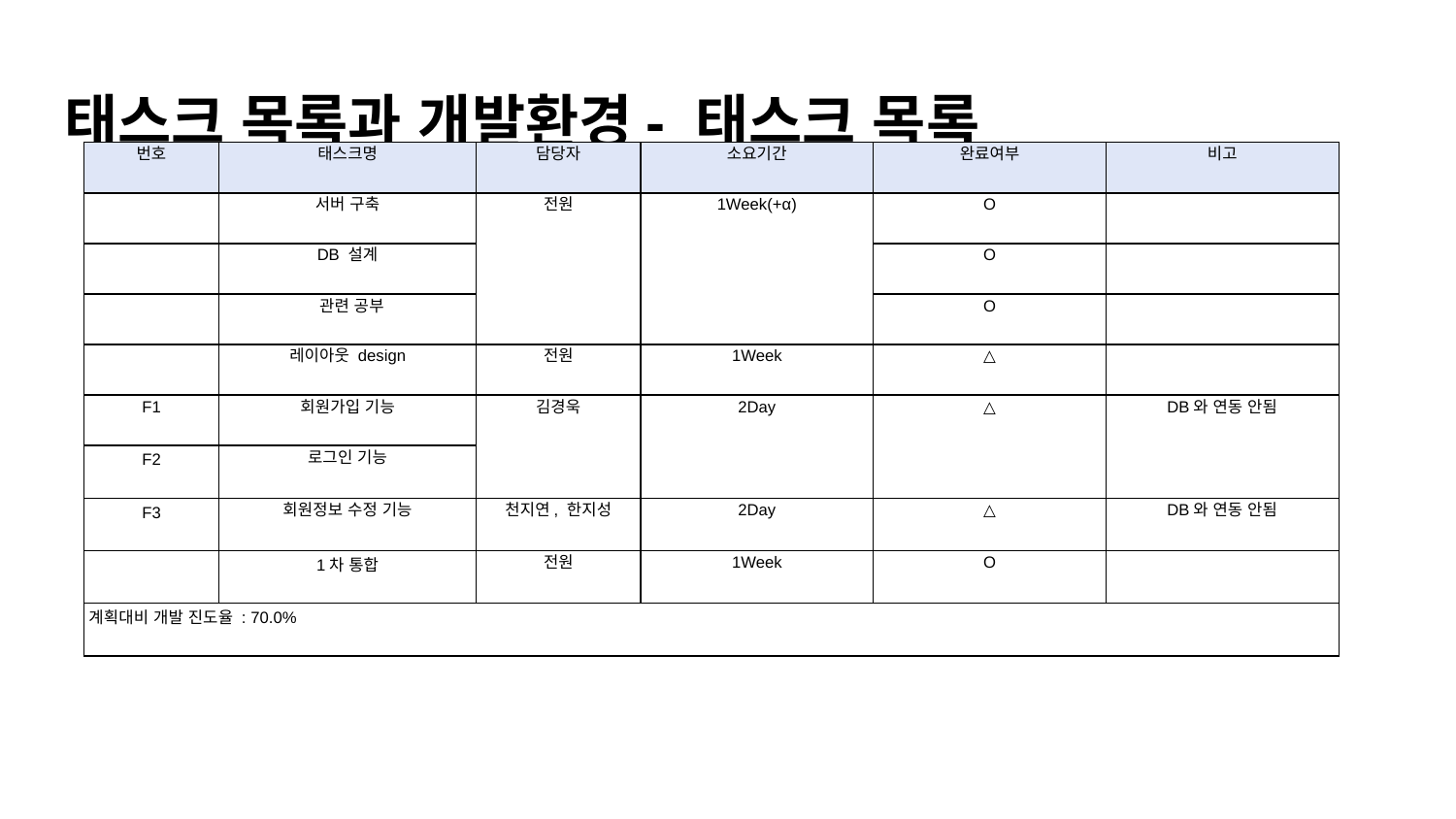

# 태스크 목록과 개발환경- 태스크 목록

| 번호 | 태스크명 | 담당자 | 소요기간 | 완료여부 | 비고 |
| --- | --- | --- | --- | --- | --- |
|  | 서버 구축 | 전원 | 1Week(+α) | O |  |
|  | DB 설계 |  |  | O |  |
|  | 관련 공부 |  |  | O |  |
|  | 레이아웃 design | 전원 | 1Week | △ |  |
| F1 | 회원가입 기능 | 김경욱 | 2Day | △ | DB와 연동 안됨 |
| F2 | 로그인 기능 |  |  |  |  |
| F3 | 회원정보 수정 기능 | 천지연, 한지성 | 2Day | △ | DB와 연동 안됨 |
|  | 1차 통합 | 전원 | 1Week | O |  |
| 계획대비 개발 진도율 : 70.0% |  |  |  |  |  |